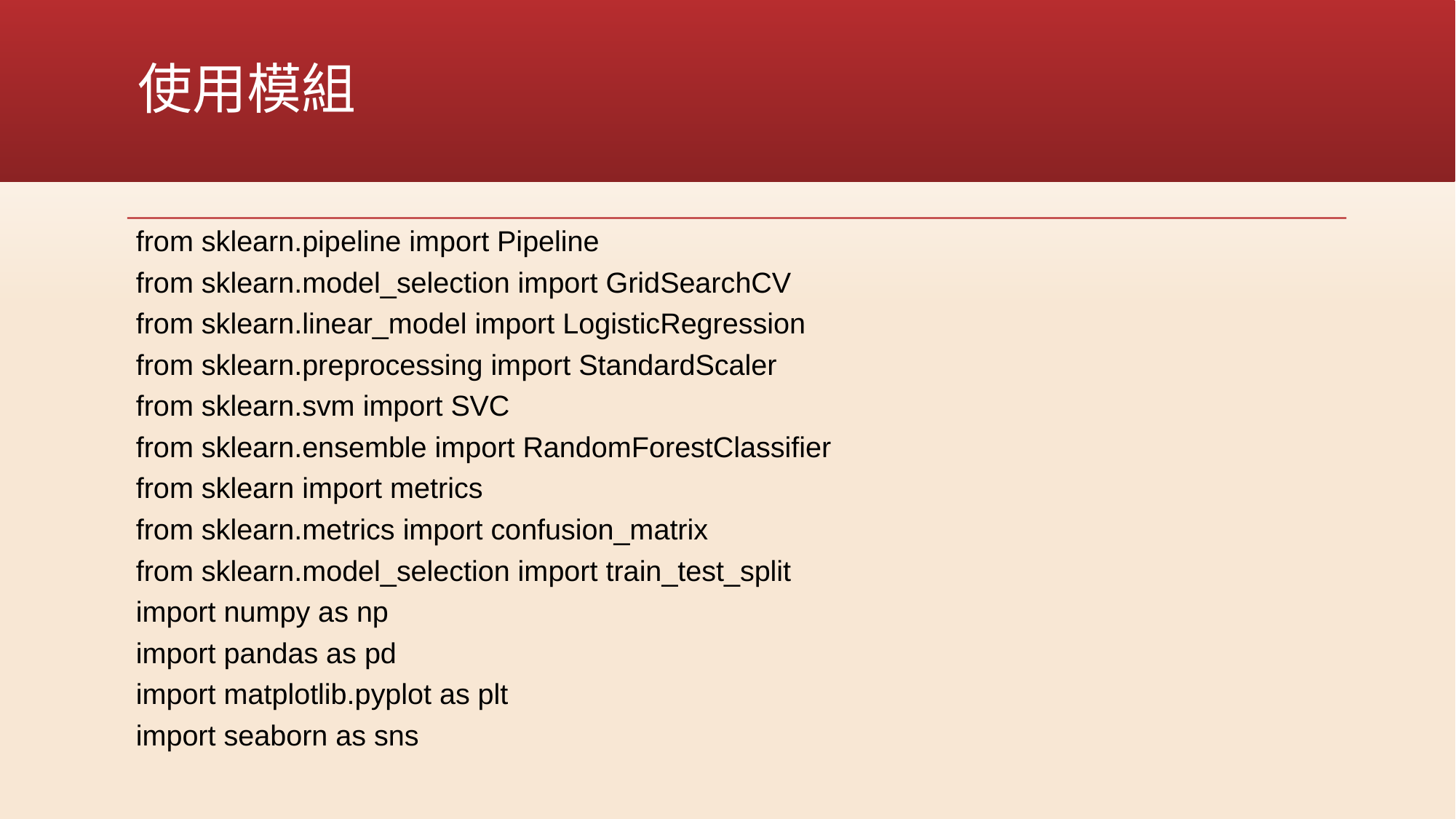

# 使用模組
from sklearn.pipeline import Pipeline
from sklearn.model_selection import GridSearchCV
from sklearn.linear_model import LogisticRegression
from sklearn.preprocessing import StandardScaler
from sklearn.svm import SVC
from sklearn.ensemble import RandomForestClassifier
from sklearn import metrics
from sklearn.metrics import confusion_matrix
from sklearn.model_selection import train_test_split
import numpy as np
import pandas as pd
import matplotlib.pyplot as plt
import seaborn as sns